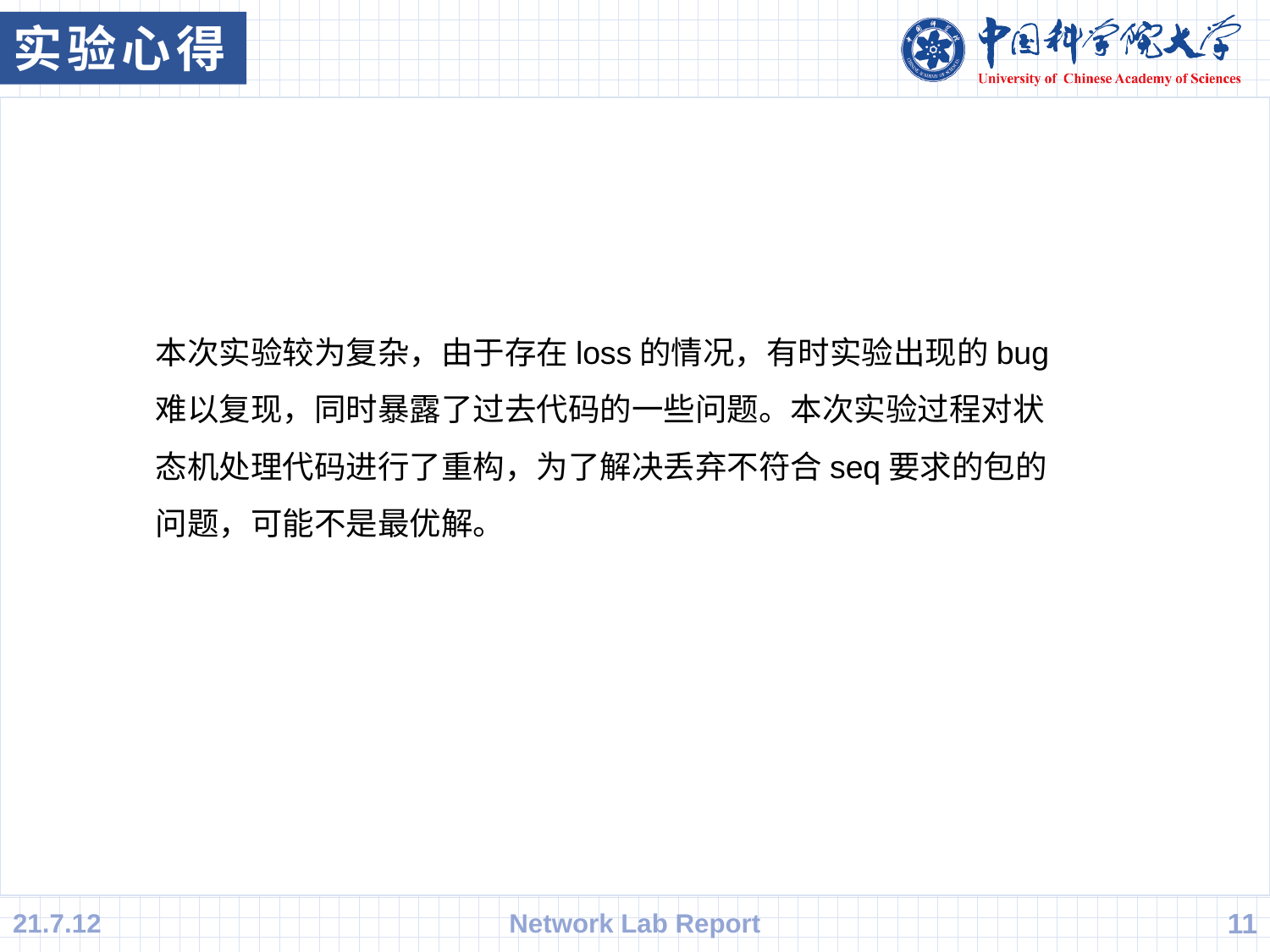

实验心得
本次实验较为复杂，由于存在loss的情况，有时实验出现的bug难以复现，同时暴露了过去代码的一些问题。本次实验过程对状态机处理代码进行了重构，为了解决丢弃不符合seq要求的包的问题，可能不是最优解。
21.7.12
Network Lab Report
11